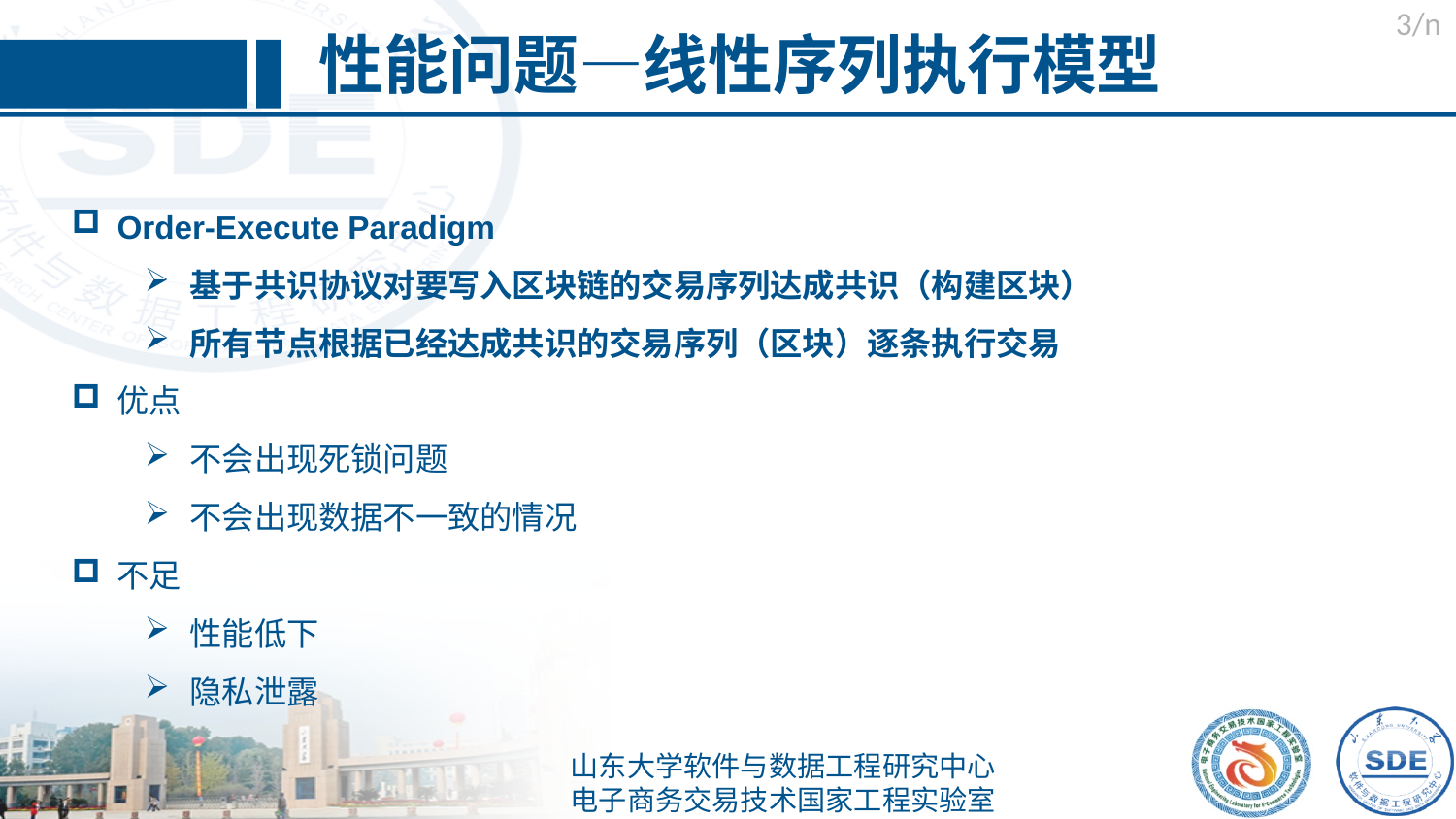

3/n
性能问题—线性序列执行模型
Order-Execute Paradigm
基于共识协议对要写入区块链的交易序列达成共识（构建区块）
所有节点根据已经达成共识的交易序列（区块）逐条执行交易
优点
不会出现死锁问题
不会出现数据不一致的情况
不足
性能低下
隐私泄露